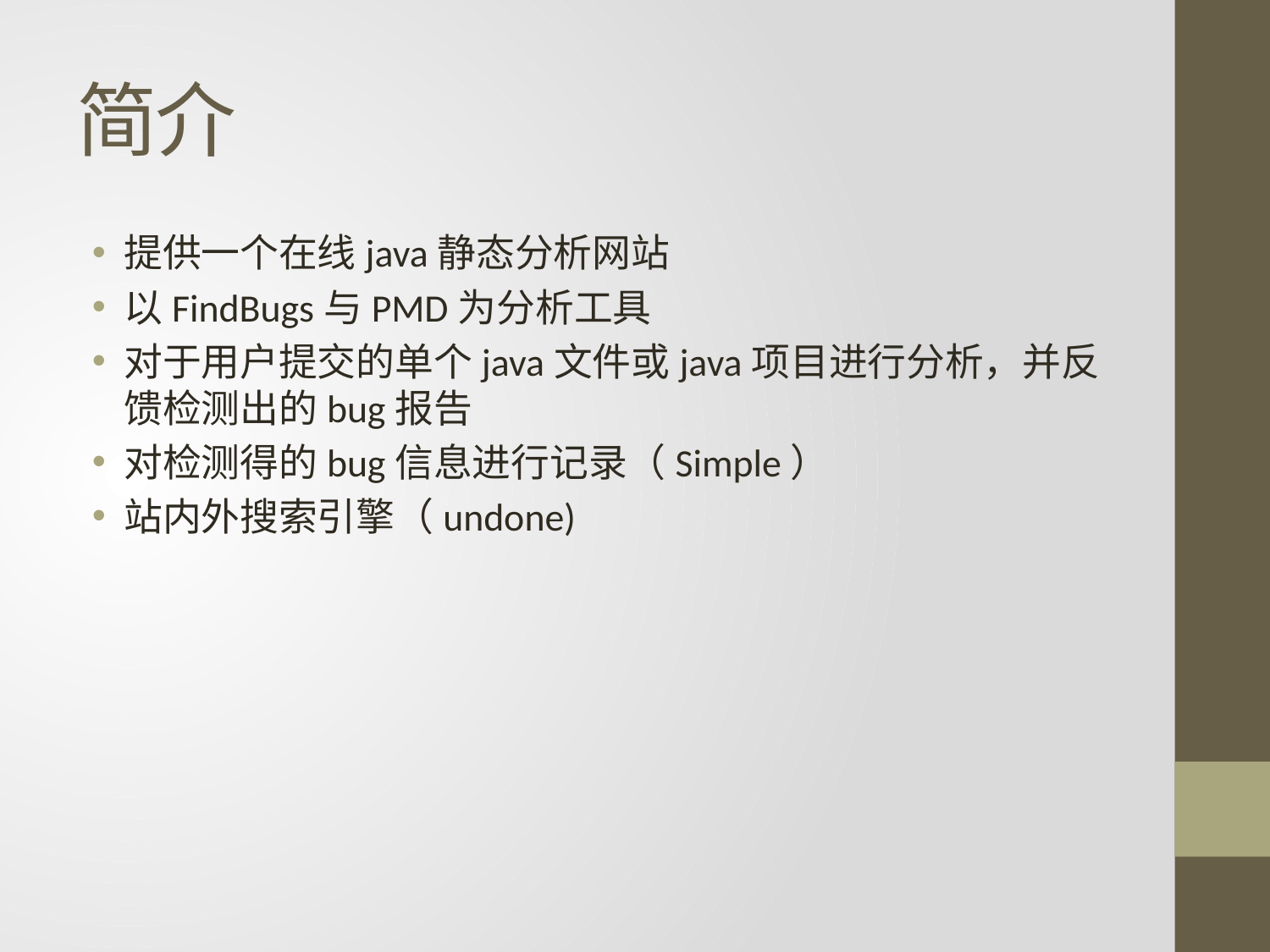

# 简介
提供一个在线java静态分析网站
以FindBugs与PMD为分析工具
对于用户提交的单个java文件或java项目进行分析，并反馈检测出的bug报告
对检测得的bug信息进行记录（Simple）
站内外搜索引擎（undone)